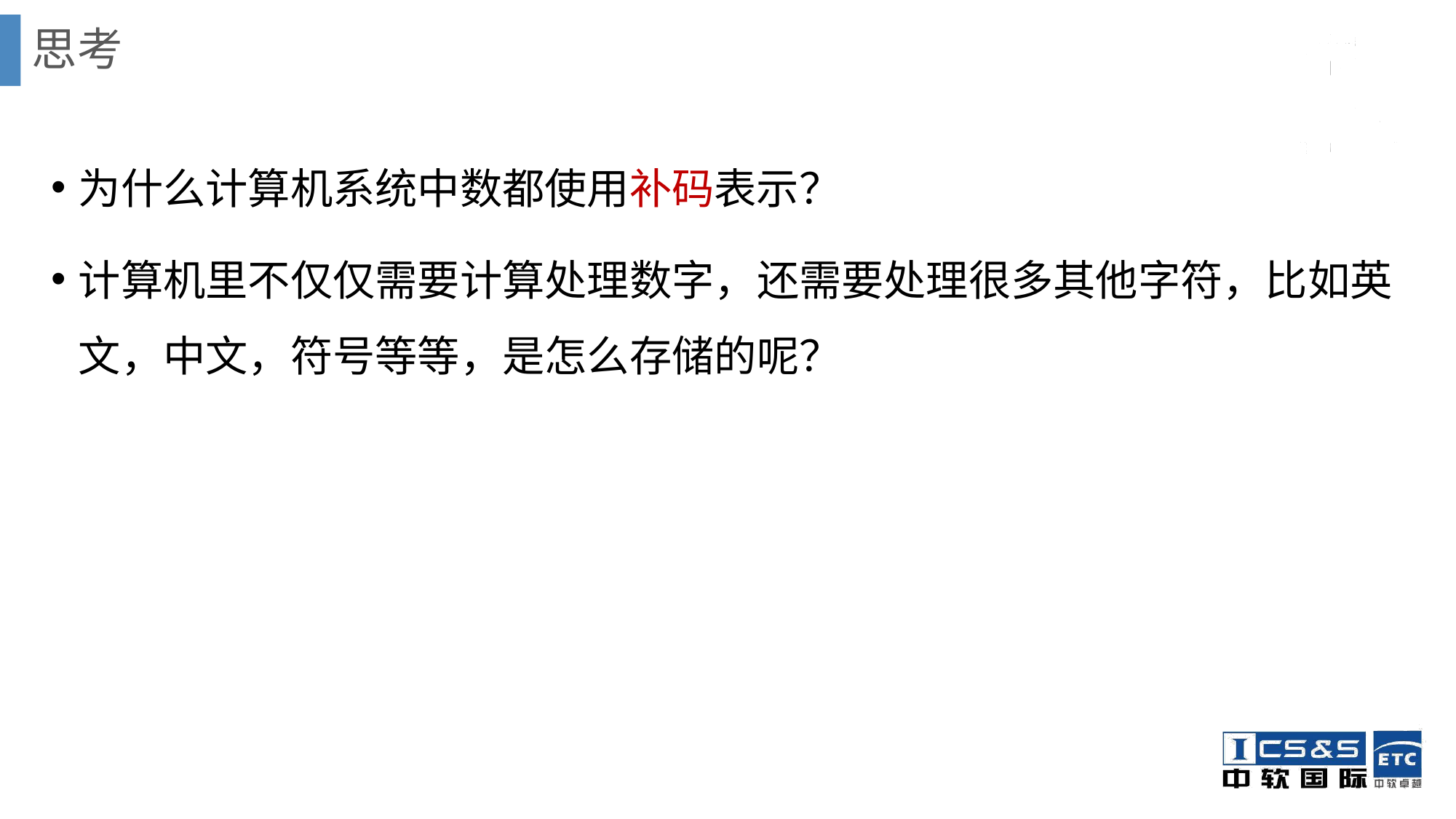

思考
为什么计算机系统中数都使用补码表示？
计算机里不仅仅需要计算处理数字，还需要处理很多其他字符，比如英文，中文，符号等等，是怎么存储的呢？